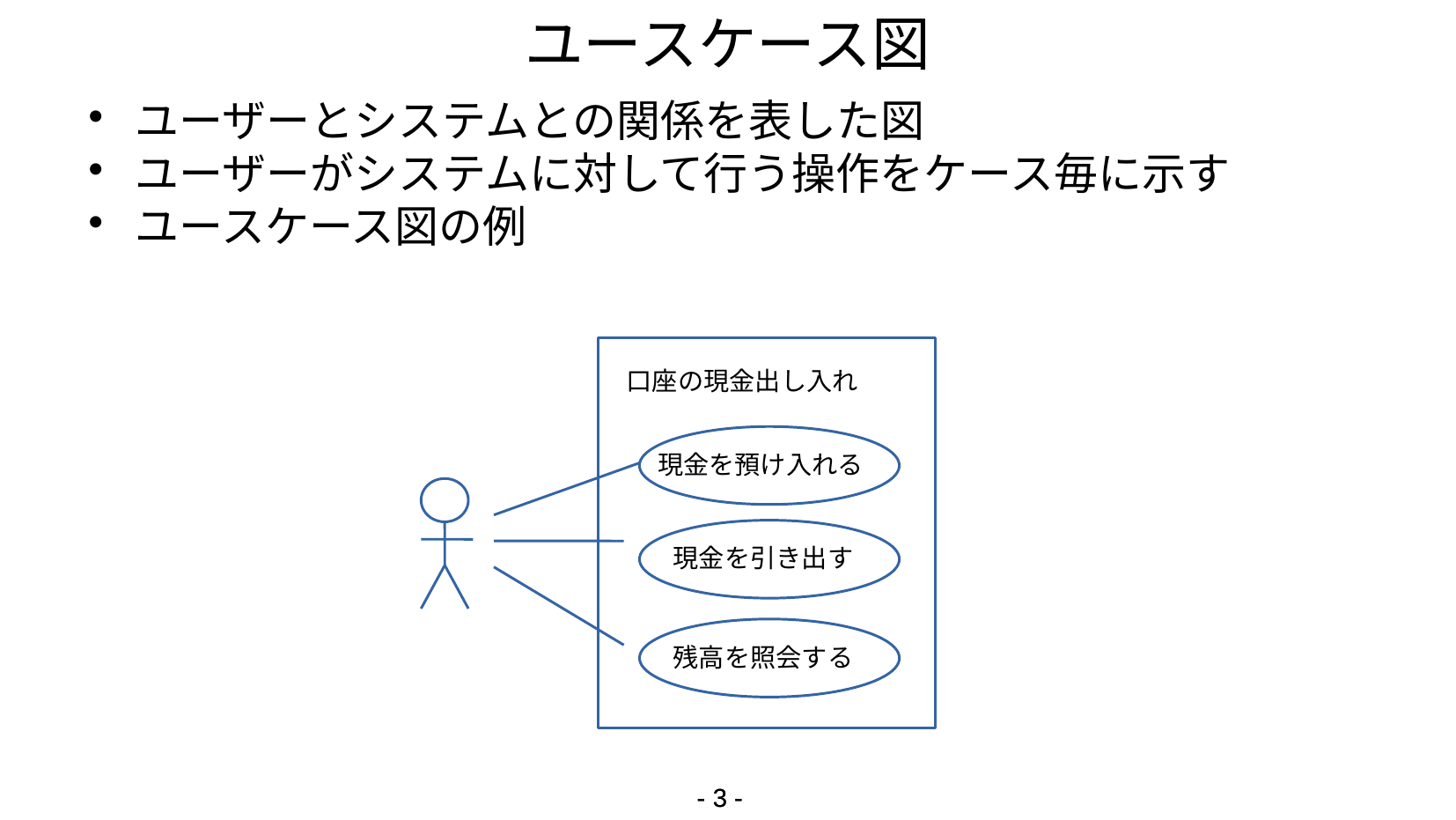

# ユースケース図
ユーザーとシステムとの関係を表した図
ユーザーがシステムに対して行う操作をケース毎に示す
ユースケース図の例

口座の現金出し入れ

現金を預け入れる

現金を引き出す

残高を照会する
- 3 -
- 3 -